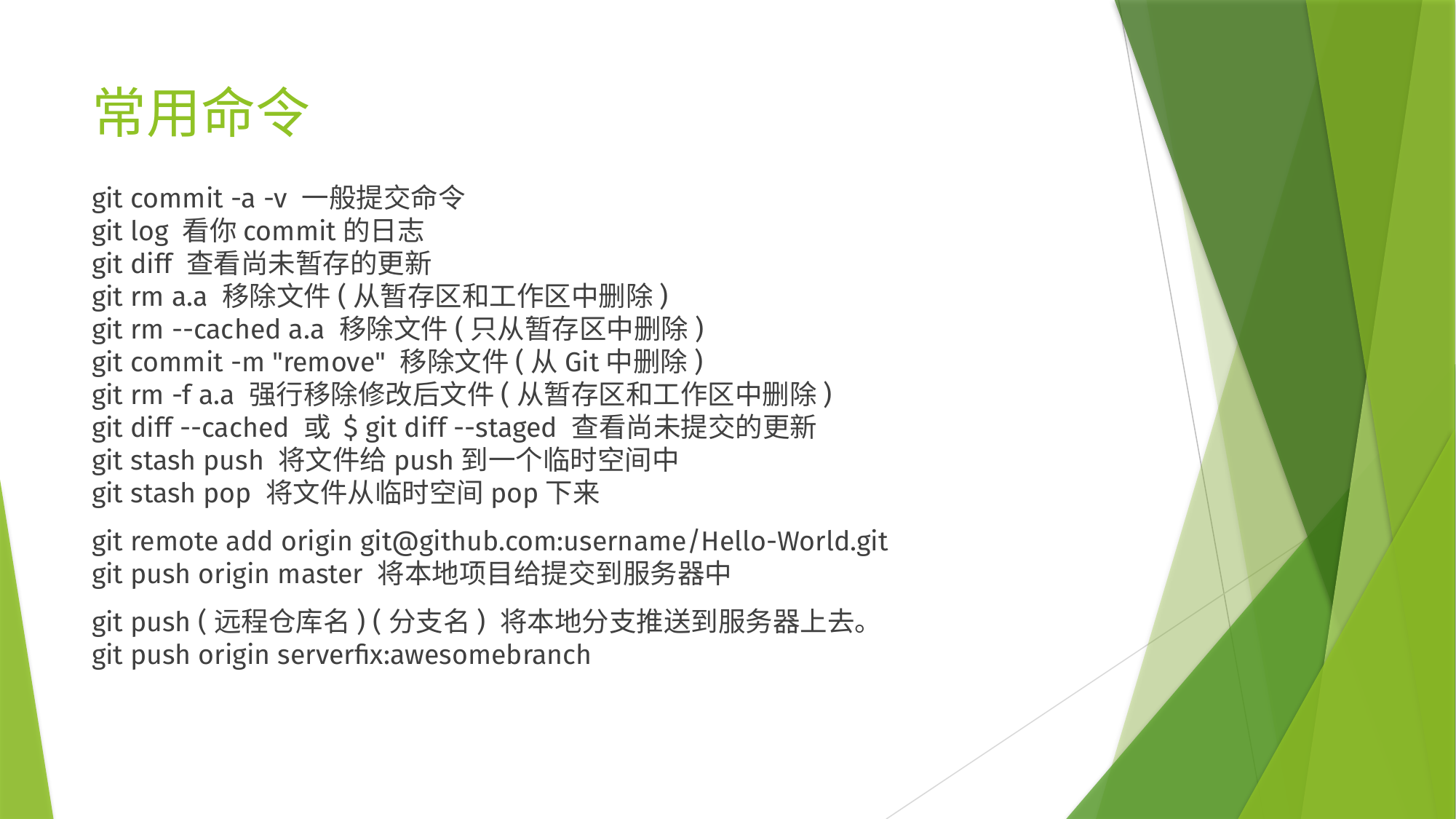

# 常用命令
git commit -a -v 一般提交命令
git log 看你commit的日志
git diff 查看尚未暂存的更新
git rm a.a 移除文件(从暂存区和工作区中删除)
git rm --cached a.a 移除文件(只从暂存区中删除)
git commit -m "remove" 移除文件(从Git中删除)
git rm -f a.a 强行移除修改后文件(从暂存区和工作区中删除)
git diff --cached 或 $ git diff --staged 查看尚未提交的更新
git stash push 将文件给push到一个临时空间中
git stash pop 将文件从临时空间pop下来
git remote add origin git@github.com:username/Hello-World.git
git push origin master 将本地项目给提交到服务器中
git push (远程仓库名) (分支名) 将本地分支推送到服务器上去。
git push origin serverfix:awesomebranch